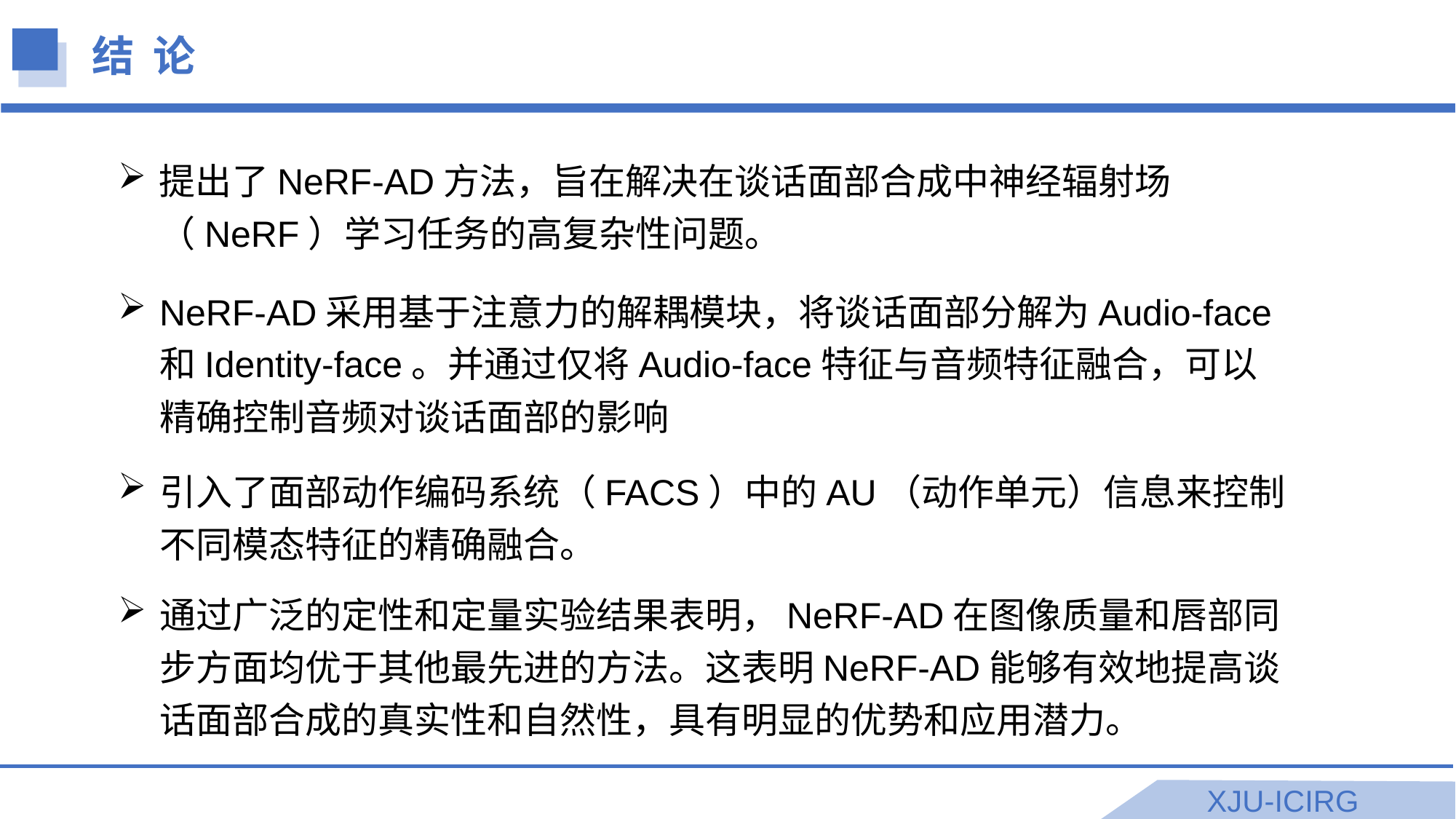

结  论

提出了NeRF-AD方法，旨在解决在谈话面部合成中神经辐射场（NeRF）学习任务的高复杂性问题。
NeRF-AD采用基于注意力的解耦模块，将谈话面部分解为Audio-face和Identity-face。并通过仅将Audio-face特征与音频特征融合，可以精确控制音频对谈话面部的影响
引入了面部动作编码系统（FACS）中的AU（动作单元）信息来控制不同模态特征的精确融合。
通过广泛的定性和定量实验结果表明，NeRF-AD在图像质量和唇部同步方面均优于其他最先进的方法。这表明NeRF-AD能够有效地提高谈话面部合成的真实性和自然性，具有明显的优势和应用潜力。
XJU-ICIRG